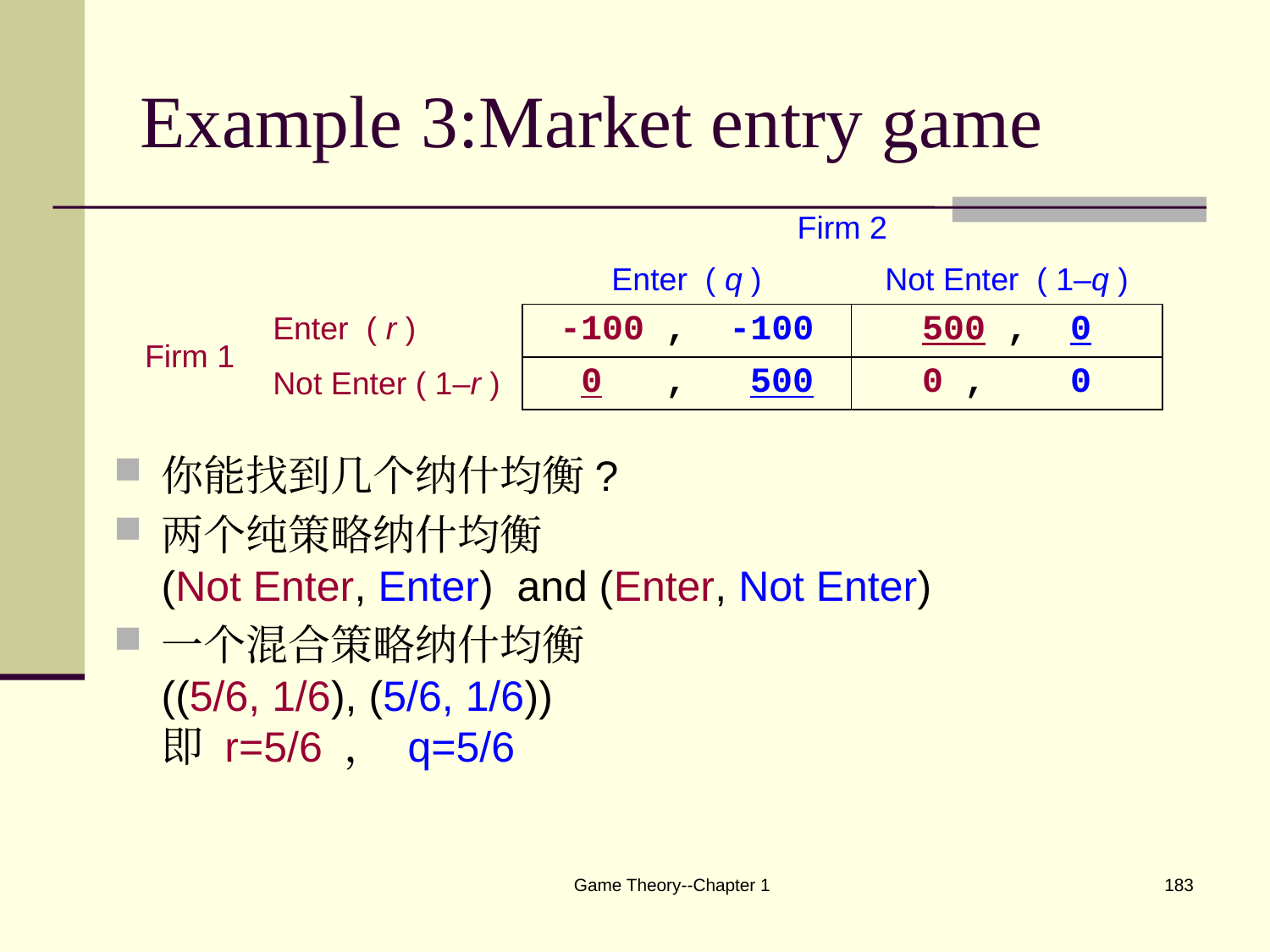

# Example 3:Market entry game
|  |  | Firm 2 |  |
| --- | --- | --- | --- |
|  |  | Enter ( q ) | Not Enter ( 1–q ) |
| Firm 1 | Enter ( r ) | -100 , -100 | 500 , 0 |
|  | Not Enter ( 1–r ) | 0 , 500 | 0 , 0 |
你能找到几个纳什均衡?
两个纯策略纳什均衡
(Not Enter, Enter)  and (Enter, Not Enter)
一个混合策略纳什均衡
((5/6, 1/6), (5/6, 1/6))
即 r=5/6 ， q=5/6
Game Theory--Chapter 1
183